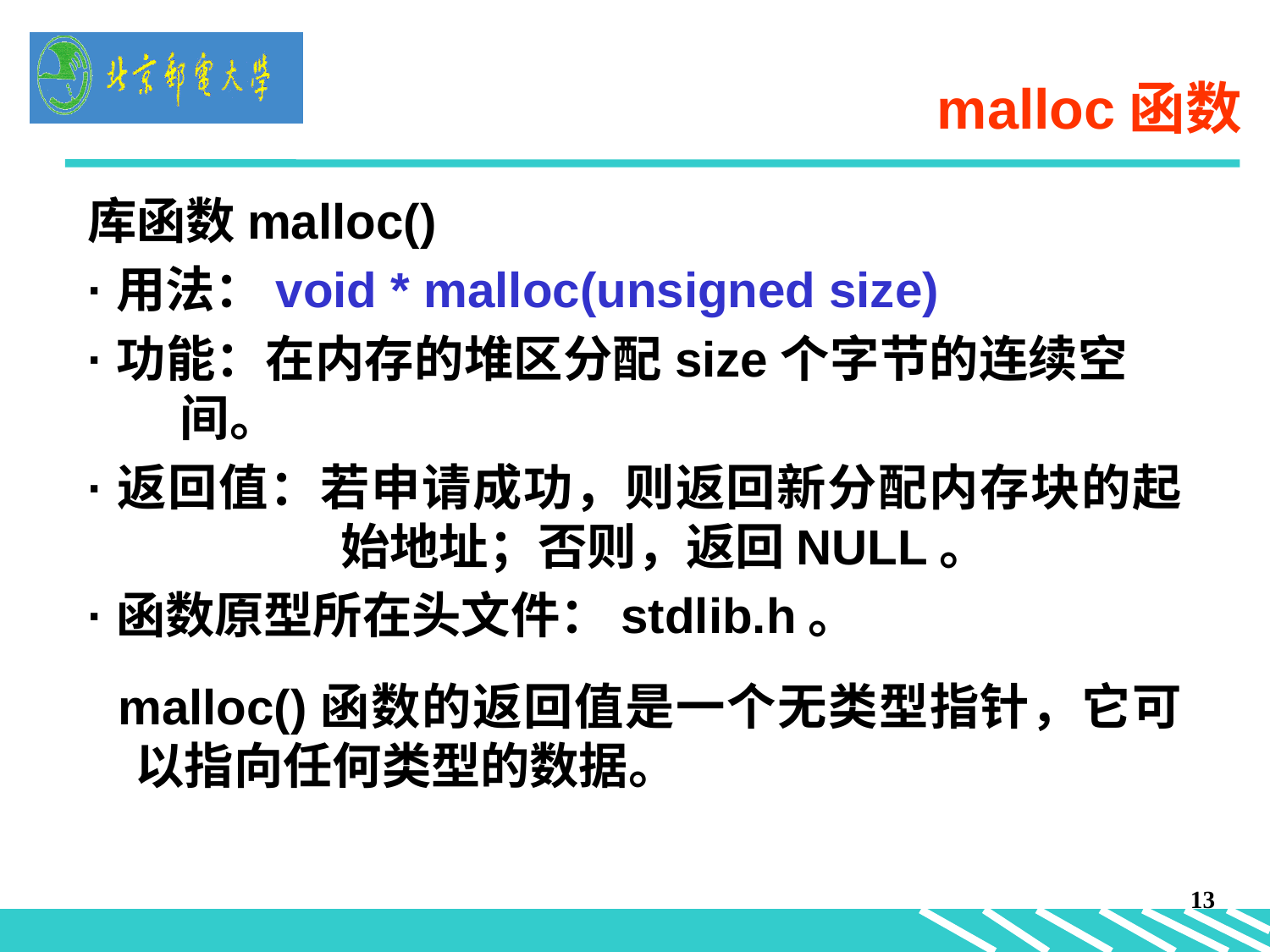

# malloc函数
库函数malloc()
·用法：void * malloc(unsigned size)
·功能：在内存的堆区分配size个字节的连续空 	       间。
·返回值：若申请成功，则返回新分配内存块的起	       始地址；否则，返回NULL。
·函数原型所在头文件：stdlib.h。

  malloc()函数的返回值是一个无类型指针，它可以指向任何类型的数据。

13